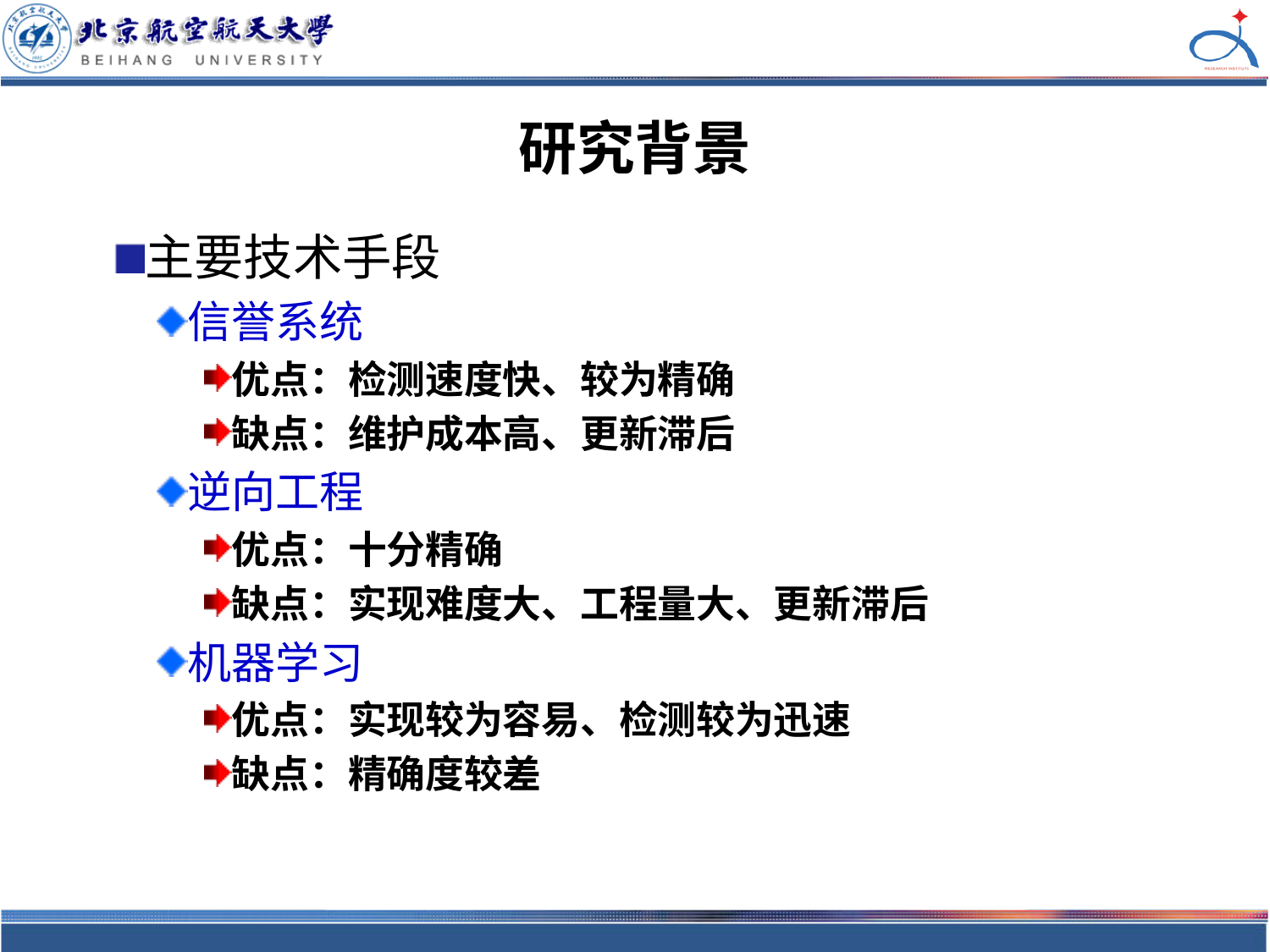

# 研究背景
主要技术手段
信誉系统
优点：检测速度快、较为精确
缺点：维护成本高、更新滞后
逆向工程
优点：十分精确
缺点：实现难度大、工程量大、更新滞后
机器学习
优点：实现较为容易、检测较为迅速
缺点：精确度较差